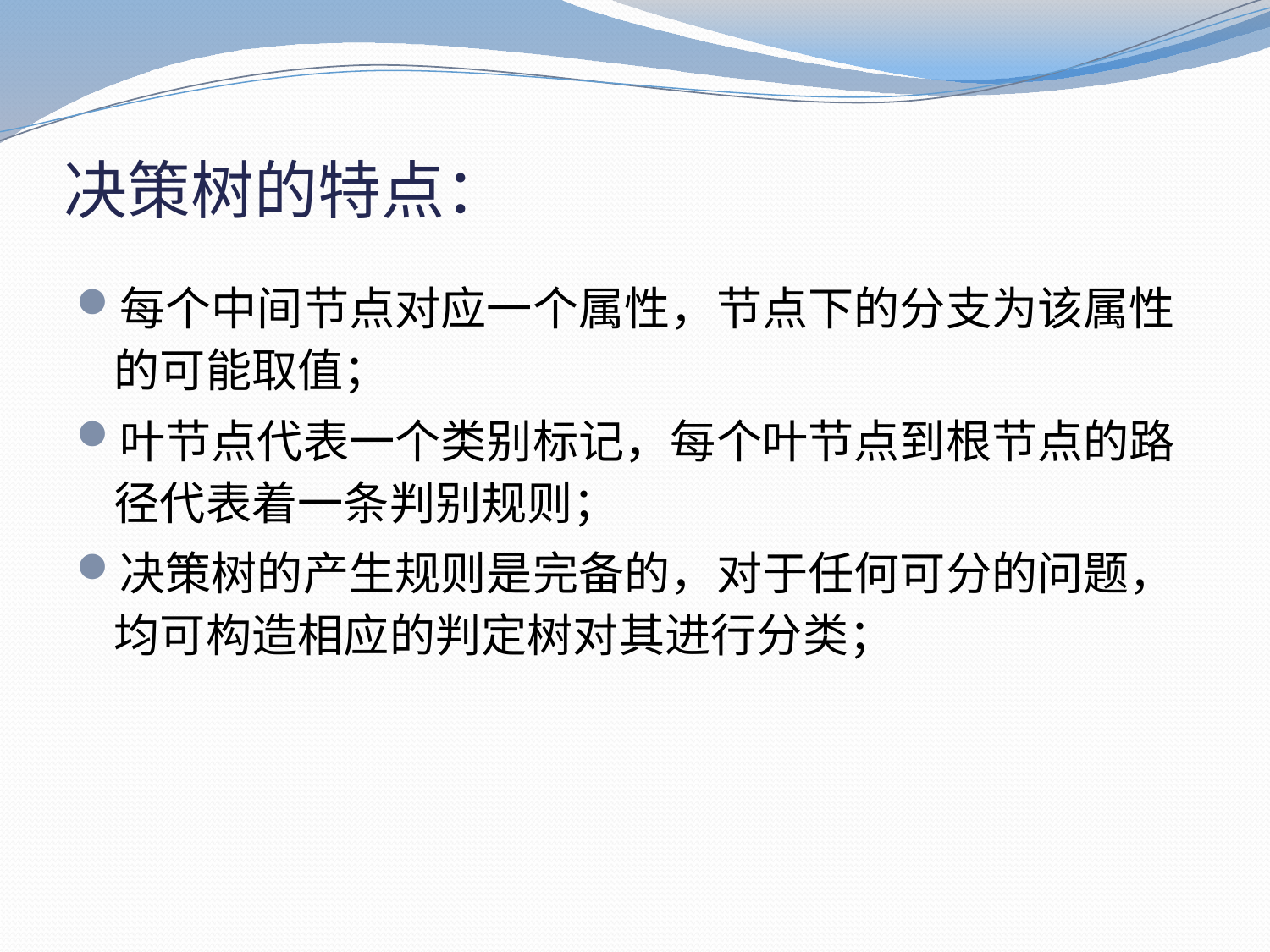

# 决策树的特点：
每个中间节点对应一个属性，节点下的分支为该属性的可能取值；
叶节点代表一个类别标记，每个叶节点到根节点的路径代表着一条判别规则；
决策树的产生规则是完备的，对于任何可分的问题，均可构造相应的判定树对其进行分类；